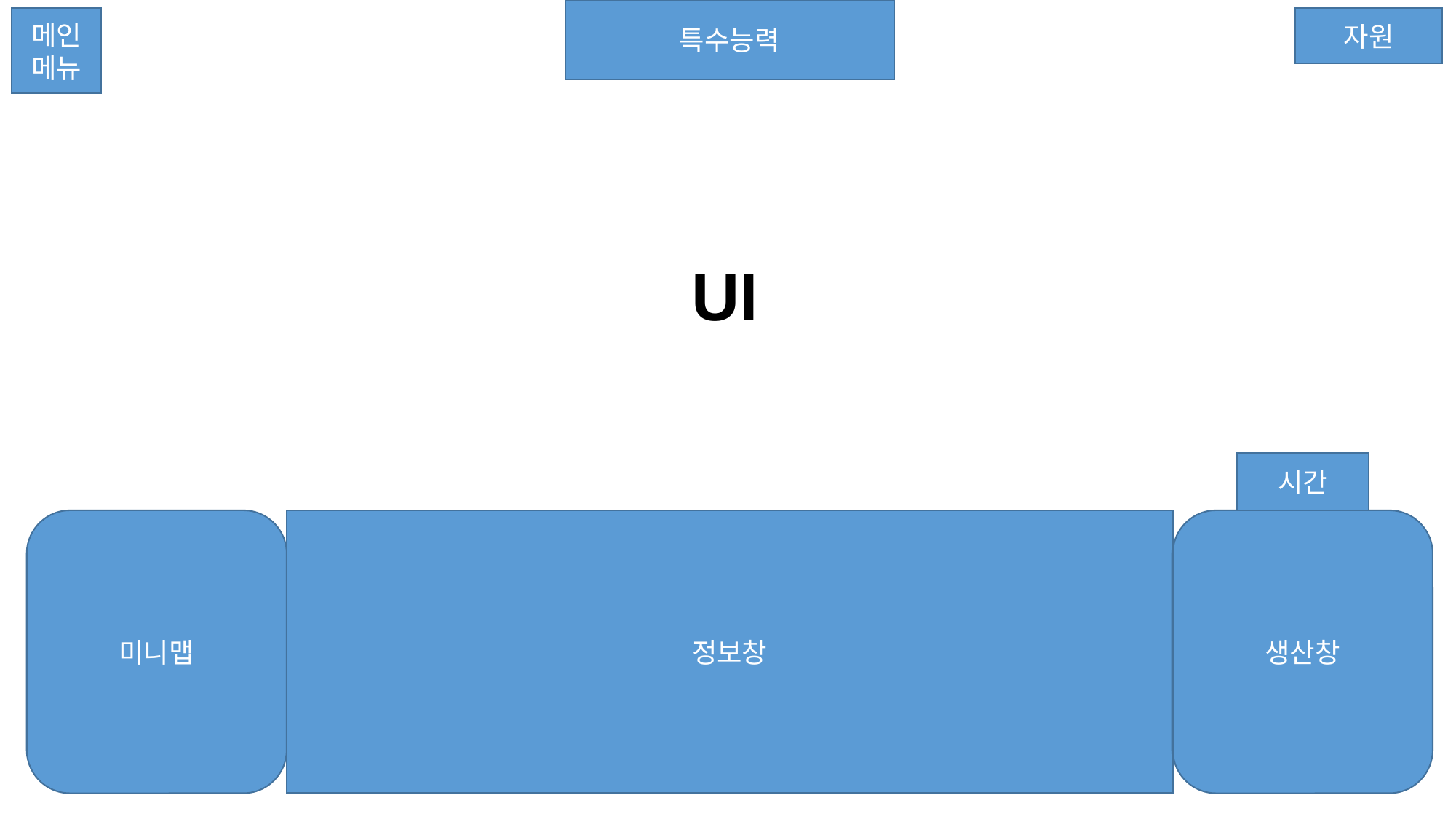

특수능력
메인메뉴
자원
UI
시간
정보창
미니맵
생산창